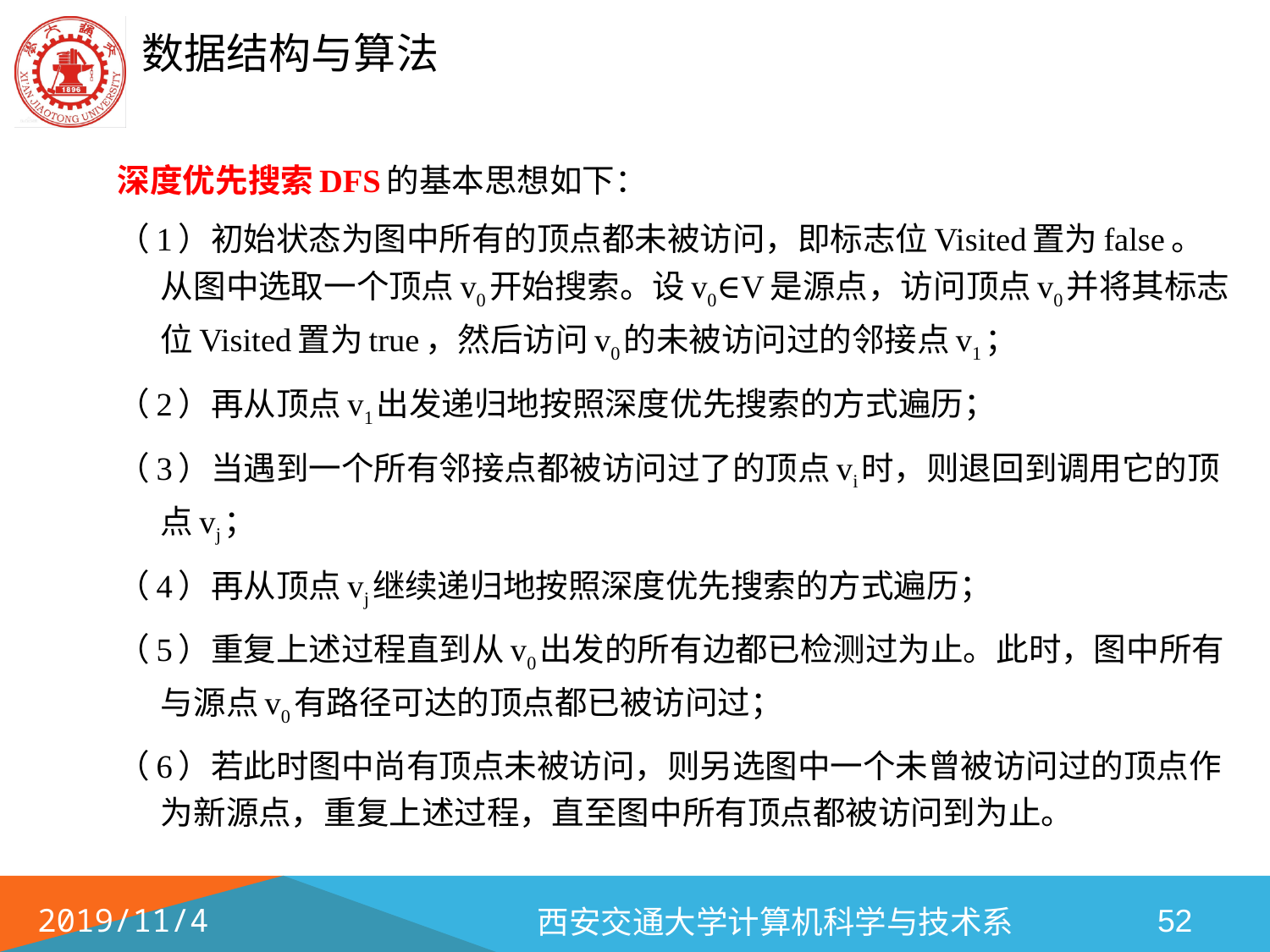

深度优先搜索DFS的基本思想如下：
（1）初始状态为图中所有的顶点都未被访问，即标志位Visited置为false。从图中选取一个顶点v0开始搜索。设v0∈V是源点，访问顶点v0并将其标志位Visited置为true，然后访问v0的未被访问过的邻接点v1；
（2）再从顶点v1出发递归地按照深度优先搜索的方式遍历；
（3）当遇到一个所有邻接点都被访问过了的顶点vi时，则退回到调用它的顶点vj；
（4）再从顶点vj继续递归地按照深度优先搜索的方式遍历；
（5）重复上述过程直到从v0出发的所有边都已检测过为止。此时，图中所有与源点v0有路径可达的顶点都已被访问过；
（6）若此时图中尚有顶点未被访问，则另选图中一个未曾被访问过的顶点作为新源点，重复上述过程，直至图中所有顶点都被访问到为止。